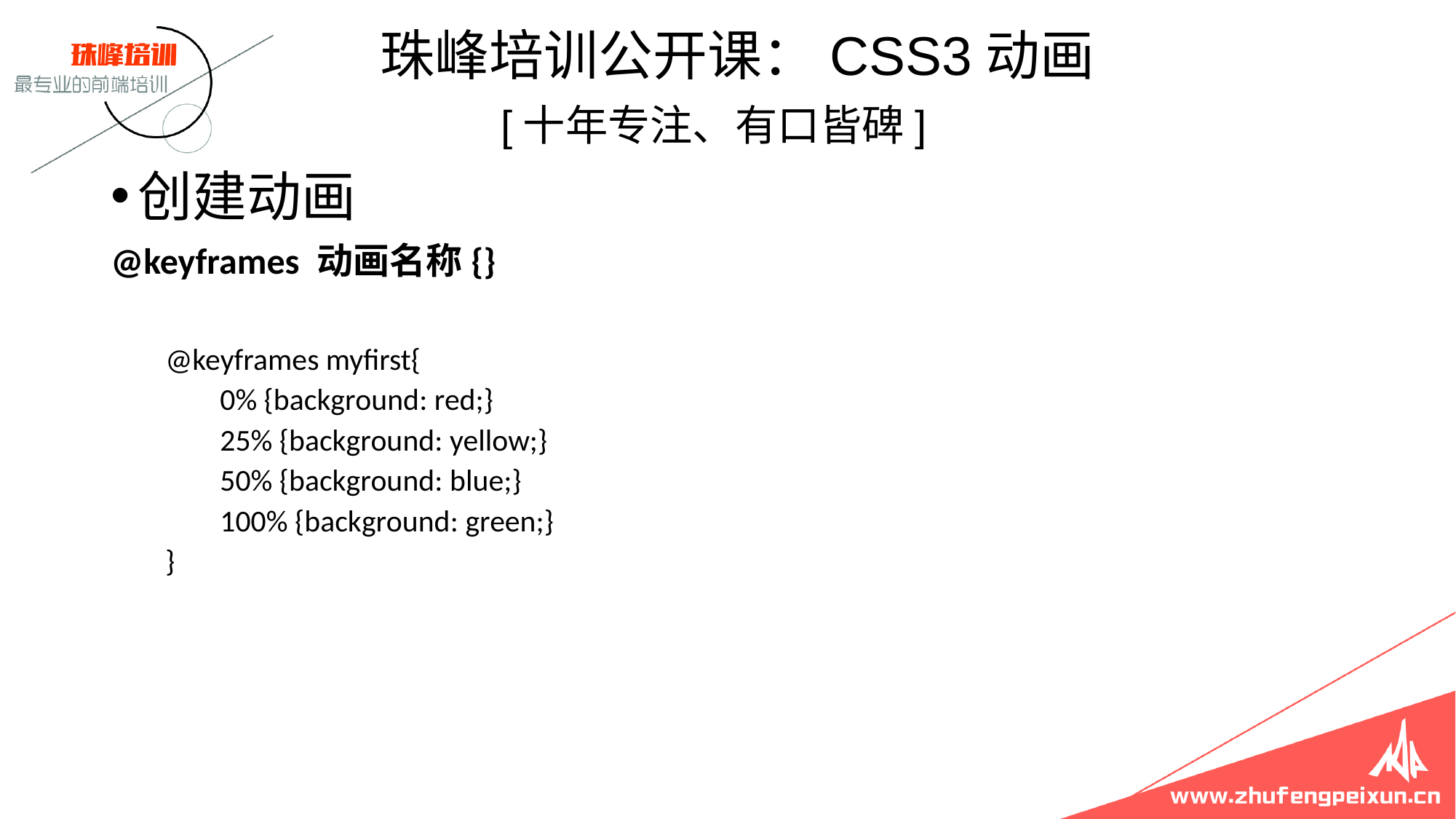

珠峰培训公开课：CSS3动画
        [十年专注、有口皆碑]
创建动画
@keyframes 动画名称{}

@keyframes myfirst{
0% {background: red;}
25% {background: yellow;}
50% {background: blue;}
100% {background: green;}
}